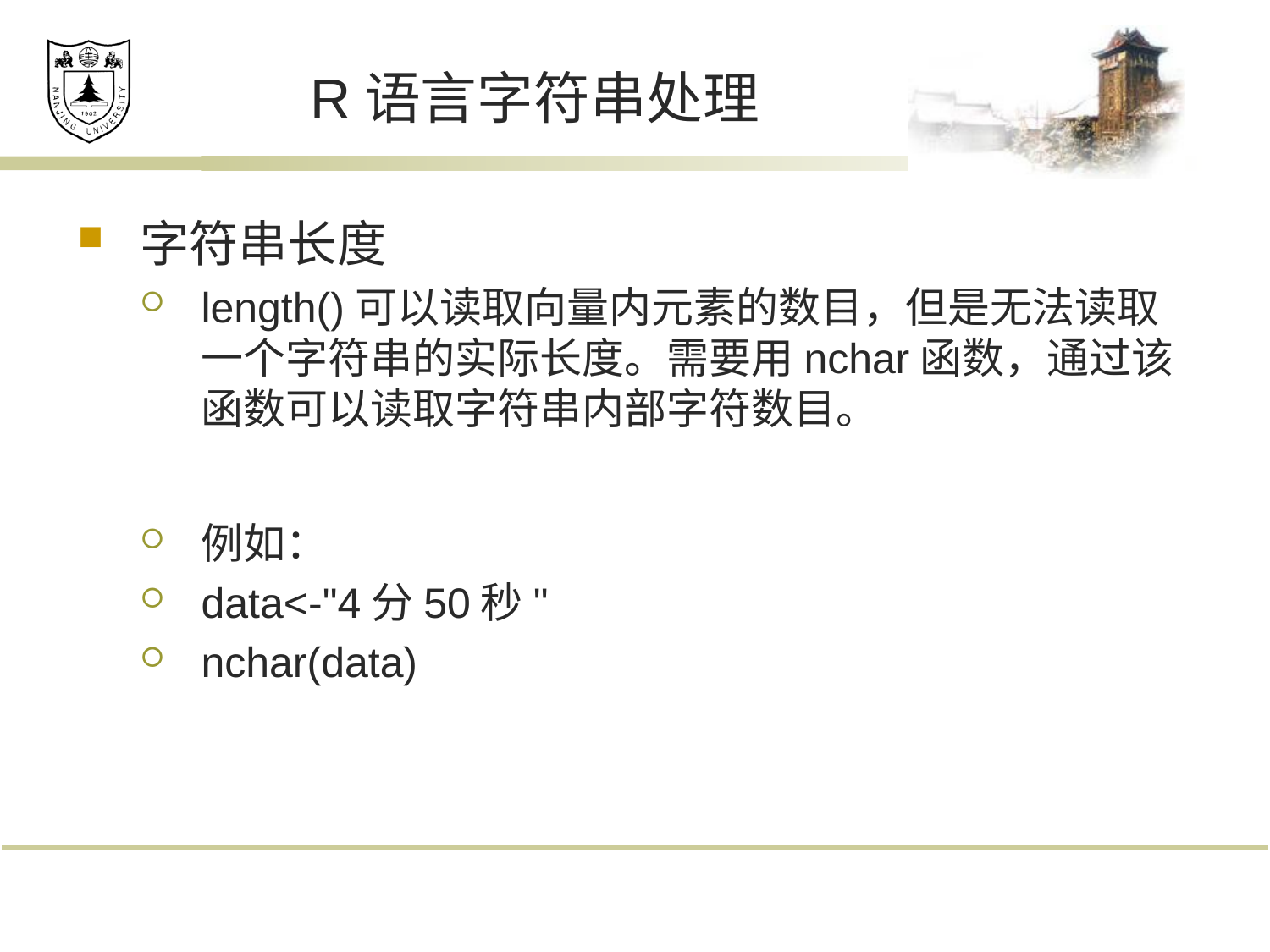

# R语言字符串处理
字符串长度
length()可以读取向量内元素的数目，但是无法读取一个字符串的实际长度。需要用nchar函数，通过该函数可以读取字符串内部字符数目。

例如：
data<-"4分50秒"
nchar(data)